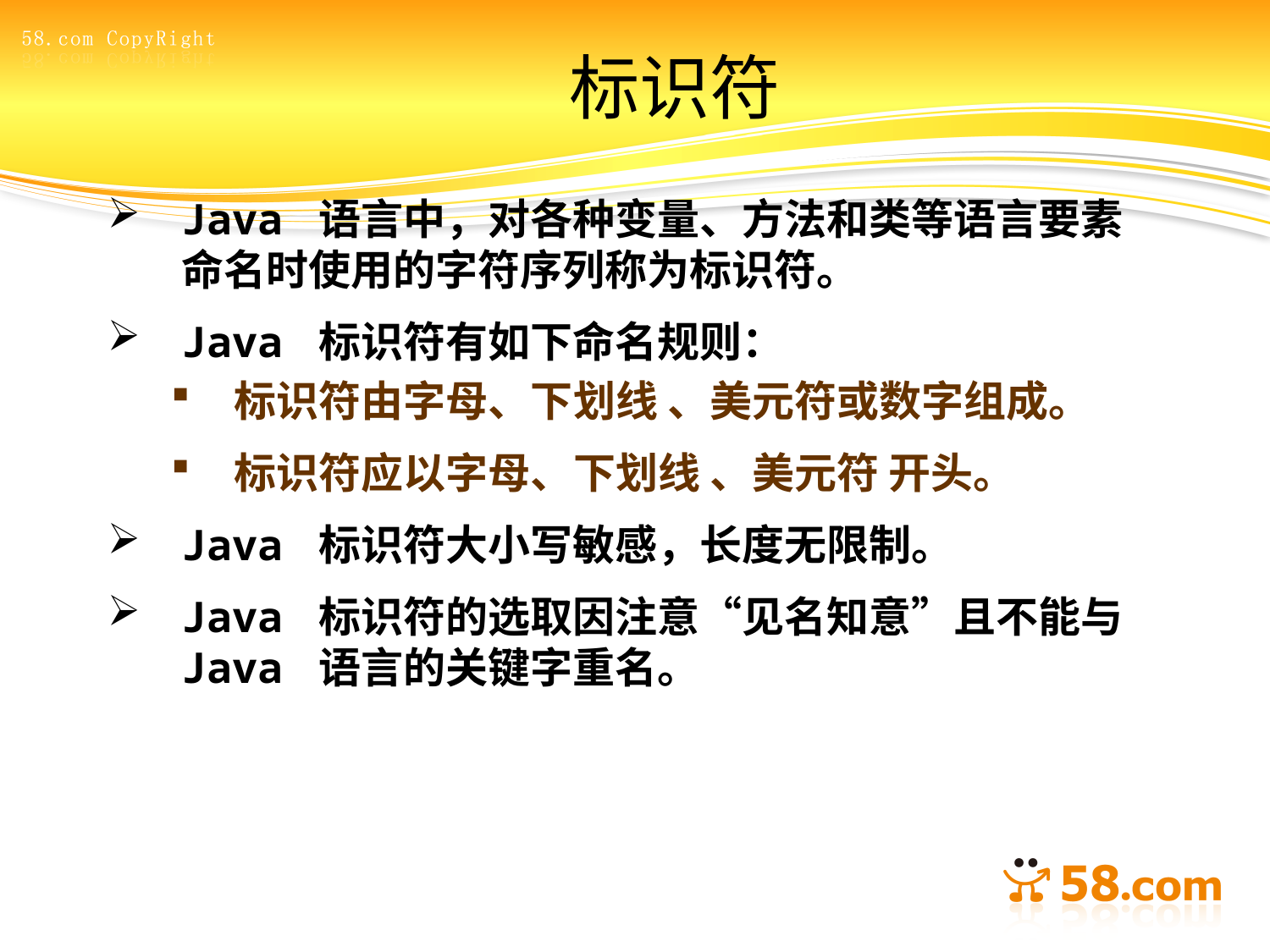

# 标识符
Java 语言中，对各种变量、方法和类等语言要素命名时使用的字符序列称为标识符。
Java 标识符有如下命名规则：
标识符由字母、下划线 、美元符或数字组成。
标识符应以字母、下划线 、美元符 开头。
Java 标识符大小写敏感，长度无限制。
Java 标识符的选取因注意“见名知意”且不能与Java 语言的关键字重名。